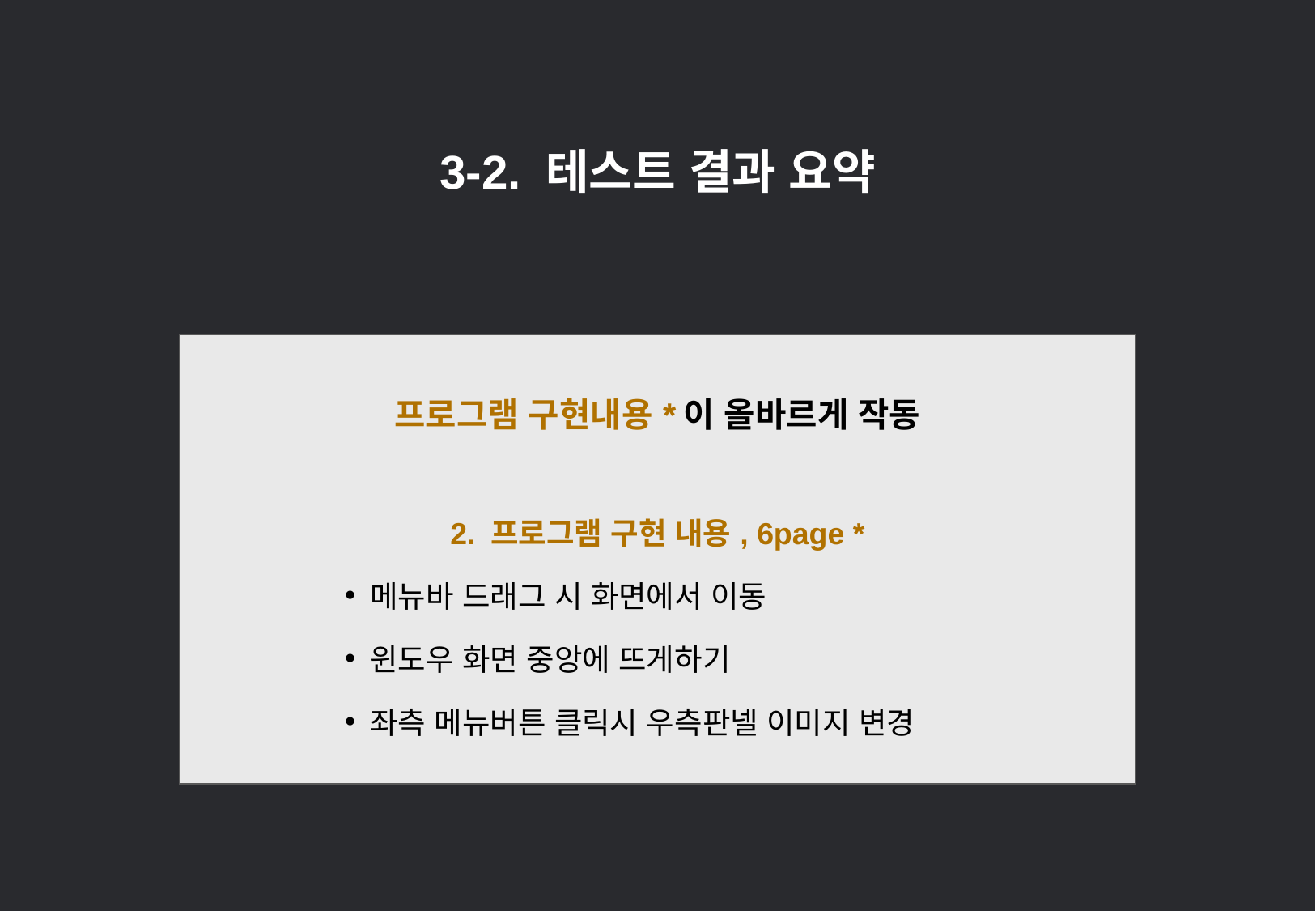

3-2. 테스트 결과 요약

| 프로그램 구현내용\*이 올바르게 작동 2. 프로그램 구현 내용, 6page \* 메뉴바 드래그 시 화면에서 이동 윈도우 화면 중앙에 뜨게하기 좌측 메뉴버튼 클릭시 우측판넬 이미지 변경 |
| --- |